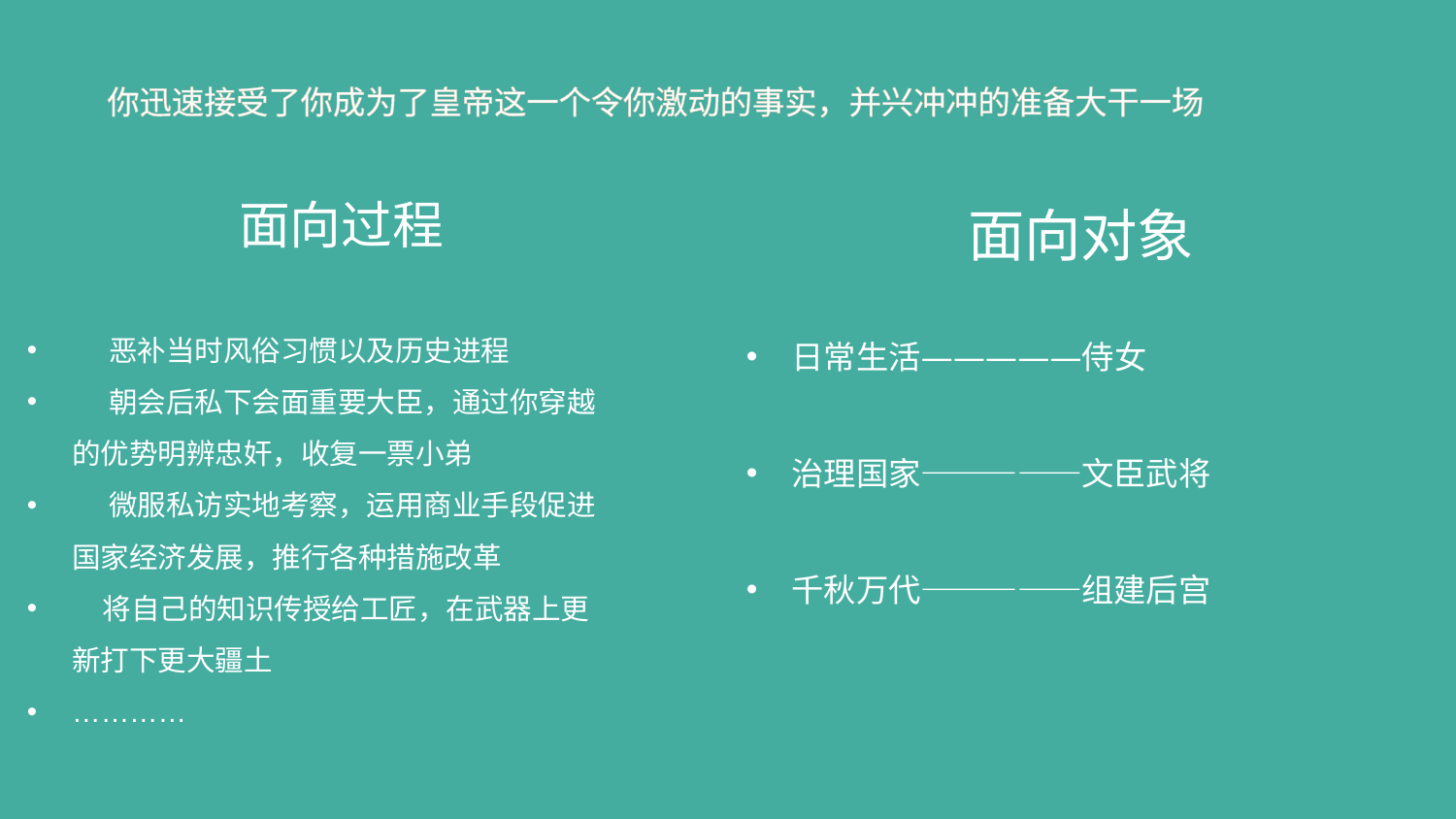

你迅速接受了你成为了皇帝这一个令你激动的事实，并兴冲冲的准备大干一场
          面向对象

日常生活—————侍女

治理国家—————文臣武将

千秋万代—————组建后宫
                     面向过程

     恶补当时风俗习惯以及历史进程
     朝会后私下会面重要大臣，通过你穿越的优势明辨忠奸，收复一票小弟
     微服私访实地考察，运用商业手段促进国家经济发展，推行各种措施改革
    将自己的知识传授给工匠，在武器上更新打下更大疆土
…………